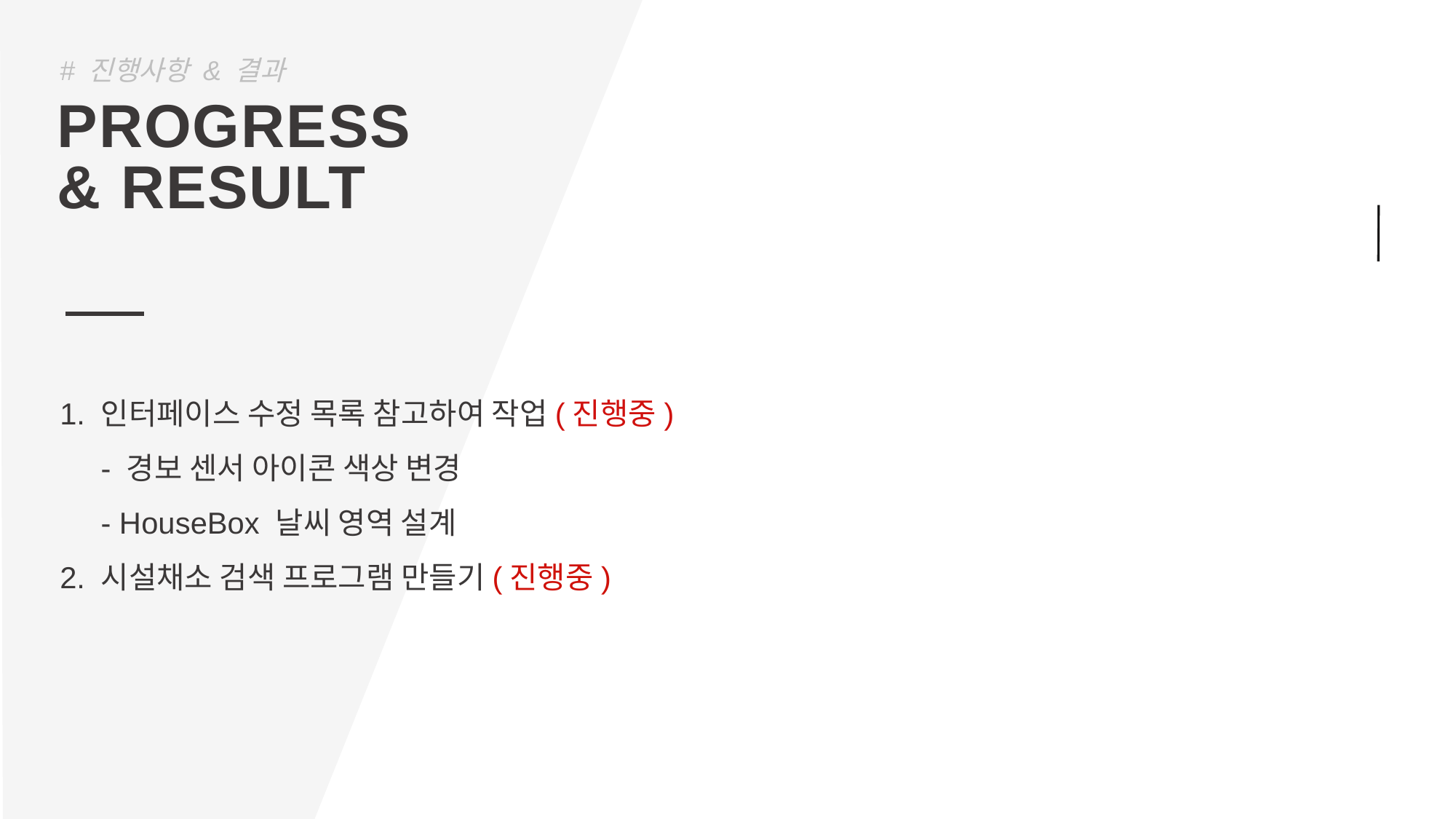

# 진행사항 & 결과
PROGRESS
& RESULT
4

인터페이스 수정 목록 참고하여 작업(진행중)
- 경보 센서 아이콘 색상 변경
- HouseBox 날씨 영역 설계
시설채소 검색 프로그램 만들기(진행중)